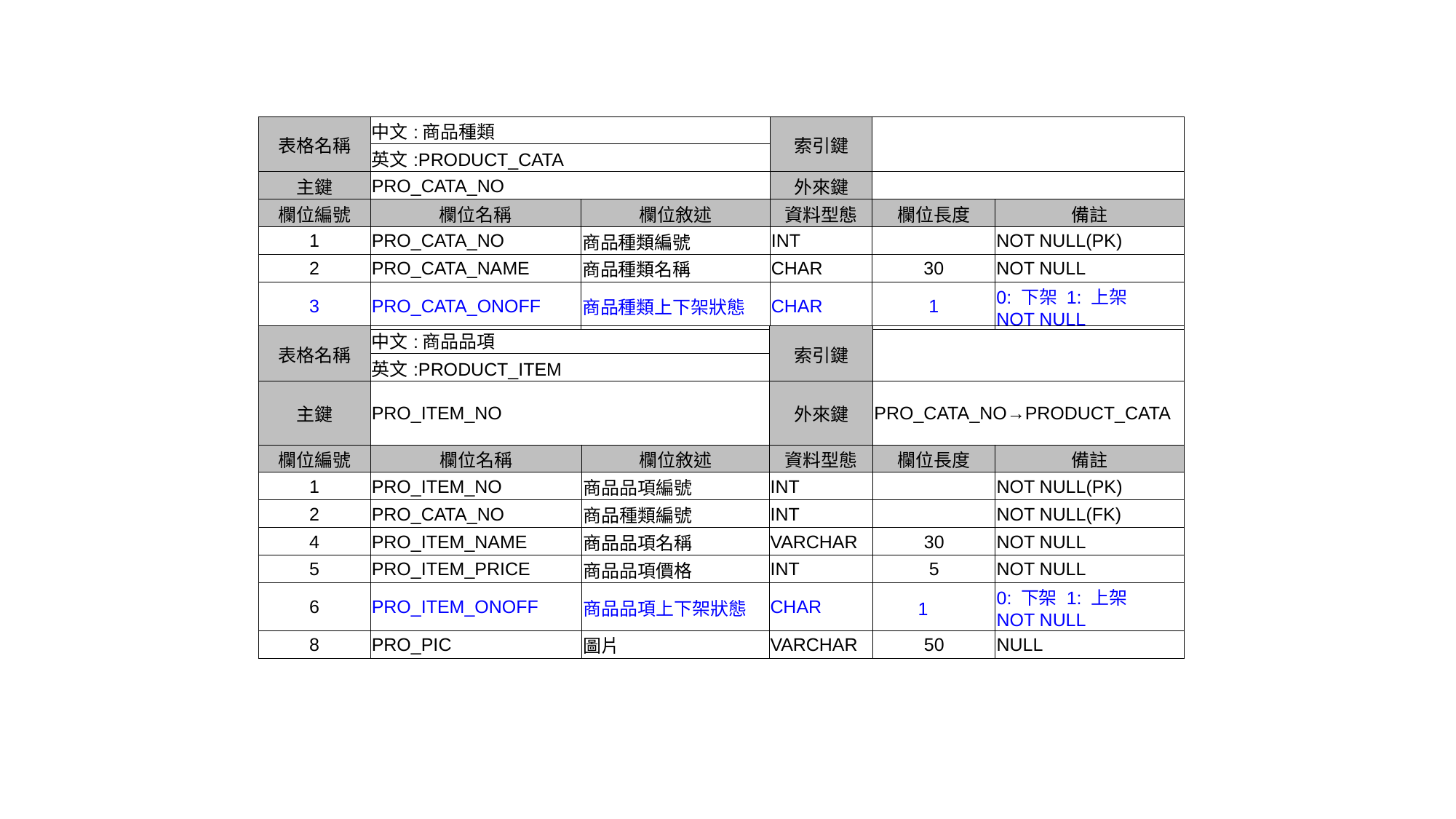

| 表格名稱 | 中文:商品種類 |  | 索引鍵 |  |  |
| --- | --- | --- | --- | --- | --- |
|  | 英文:PRODUCT\_CATA |  |  |  |  |
| 主鍵 | PRO\_CATA\_NO |  | 外來鍵 |  |  |
| 欄位編號 | 欄位名稱 | 欄位敘述 | 資料型態 | 欄位長度 | 備註 |
| 1 | PRO\_CATA\_NO | 商品種類編號 | INT |  | NOT NULL(PK) |
| 2 | PRO\_CATA\_NAME | 商品種類名稱 | CHAR | 30 | NOT NULL |
| 3 | PRO\_CATA\_ONOFF | 商品種類上下架狀態 | CHAR | 1 | 0: 下架 1: 上架 NOT NULL |
| 表格名稱 | 中文:商品品項 |  | 索引鍵 |  |  |
| --- | --- | --- | --- | --- | --- |
|  | 英文:PRODUCT\_ITEM |  |  |  |  |
| 主鍵 | PRO\_ITEM\_NO |  | 外來鍵 | PRO\_CATA\_NO→PRODUCT\_CATA |  |
| 欄位編號 | 欄位名稱 | 欄位敘述 | 資料型態 | 欄位長度 | 備註 |
| 1 | PRO\_ITEM\_NO | 商品品項編號 | INT |  | NOT NULL(PK) |
| 2 | PRO\_CATA\_NO | 商品種類編號 | INT |  | NOT NULL(FK) |
| 4 | PRO\_ITEM\_NAME | 商品品項名稱 | VARCHAR | 30 | NOT NULL |
| 5 | PRO\_ITEM\_PRICE | 商品品項價格 | INT | 5 | NOT NULL |
| 6 | PRO\_ITEM\_ONOFF | 商品品項上下架狀態 | CHAR | 1 | 0: 下架 1: 上架 NOT NULL |
| 8 | PRO\_PIC | 圖片 | VARCHAR | 50 | NULL |